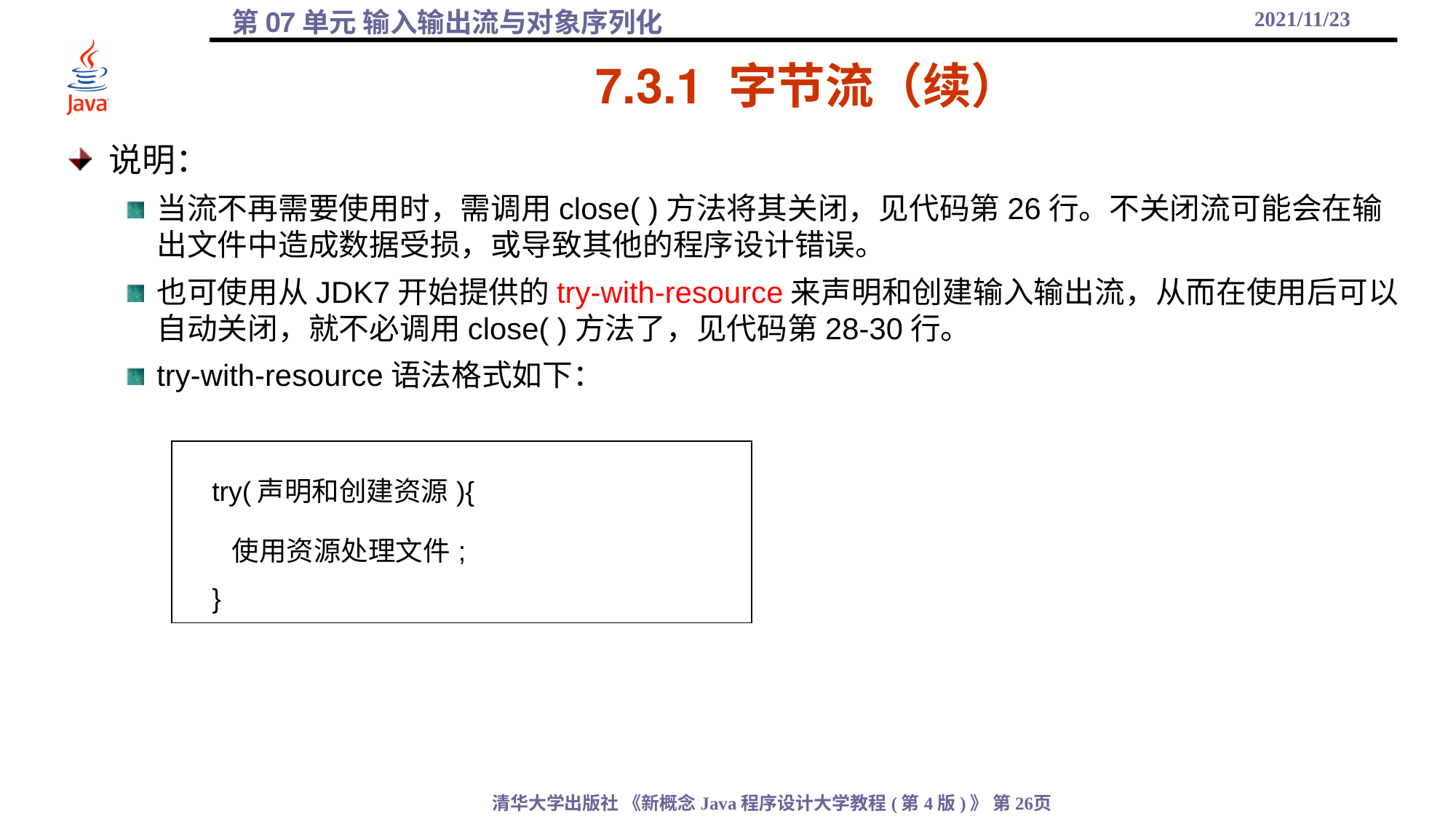

2021/11/23
# 7.3.1 字节流（续）
说明：
当流不再需要使用时，需调用close( )方法将其关闭，见代码第26行。不关闭流可能会在输出文件中造成数据受损，或导致其他的程序设计错误。
也可使用从JDK7开始提供的try-with-resource来声明和创建输入输出流，从而在使用后可以自动关闭，就不必调用close( )方法了，见代码第28-30行。
try-with-resource语法格式如下：

| try(声明和创建资源){ 使用资源处理文件; } |
| --- |